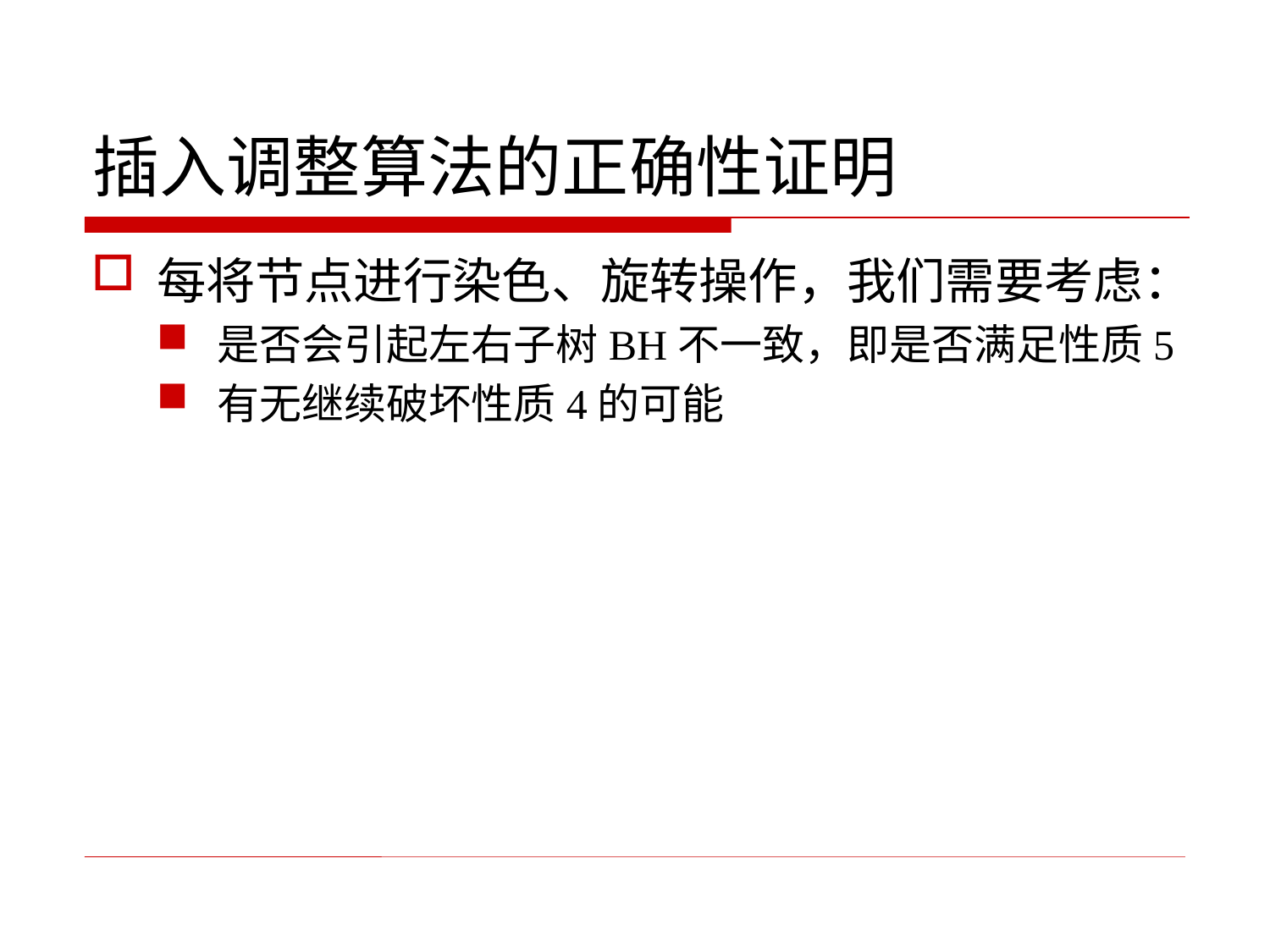

# 插入调整算法的正确性证明
每将节点进行染色、旋转操作，我们需要考虑：
是否会引起左右子树BH不一致，即是否满足性质5
有无继续破坏性质4的可能